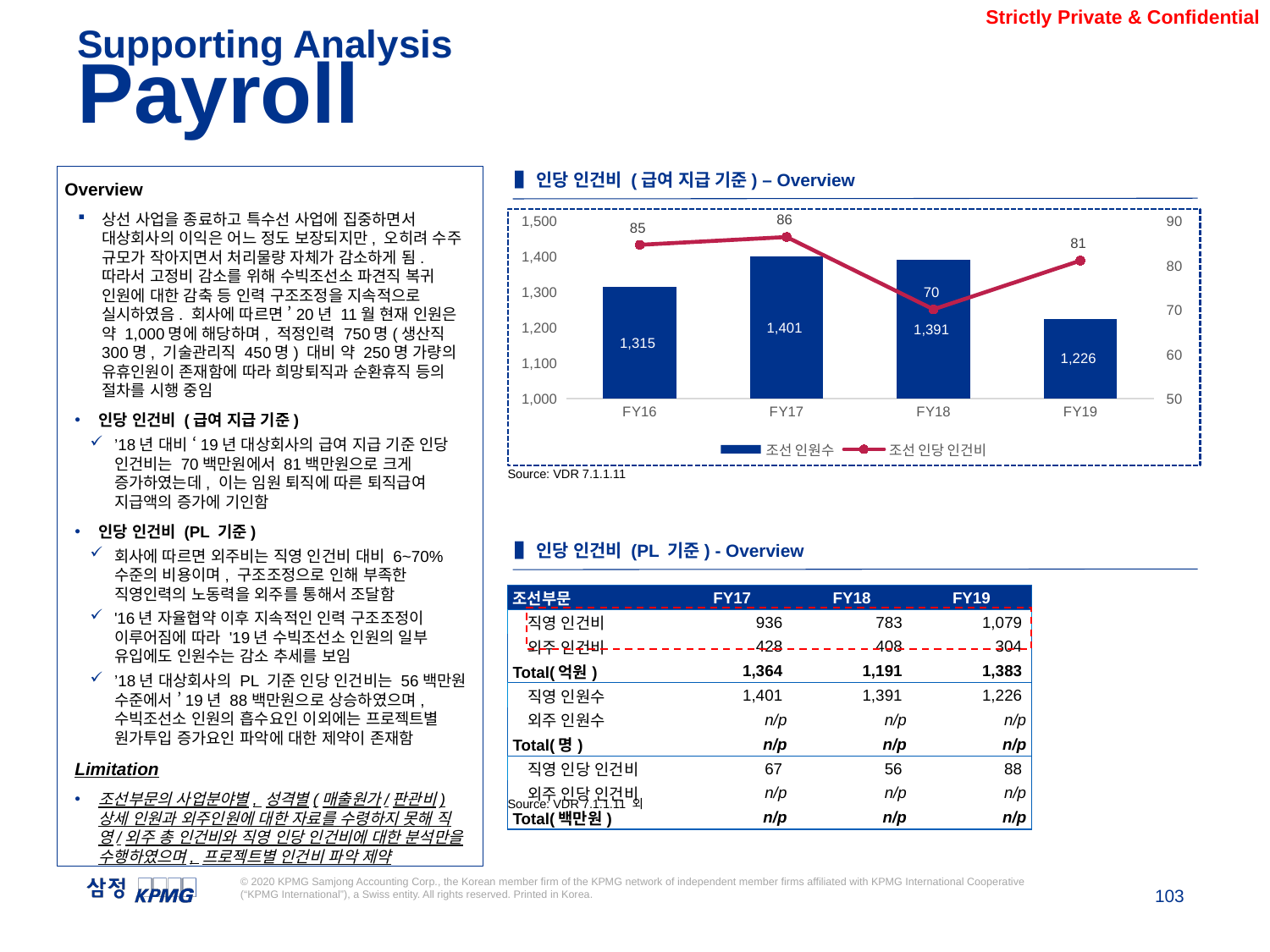

Supporting Analysis
Payroll
▌인당 인건비 (급여 지급 기준) – Overview

Overview
상선 사업을 종료하고 특수선 사업에 집중하면서 대상회사의 이익은 어느 정도 보장되지만, 오히려 수주 규모가 작아지면서 처리물량 자체가 감소하게 됨. 따라서 고정비 감소를 위해 수빅조선소 파견직 복귀 인원에 대한 감축 등 인력 구조조정을 지속적으로 실시하였음. 회사에 따르면 ’20년 11월 현재 인원은 약 1,000명에 해당하며, 적정인력 750명(생산직 300명, 기술관리직 450명) 대비 약 250명 가량의 유휴인원이 존재함에 따라 희망퇴직과 순환휴직 등의 절차를 시행 중임
인당 인건비 (급여 지급 기준)
’18년 대비 ‘19년 대상회사의 급여 지급 기준 인당 인건비는 70백만원에서 81백만원으로 크게 증가하였는데, 이는 임원 퇴직에 따른 퇴직급여 지급액의 증가에 기인함
인당 인건비 (PL 기준)
회사에 따르면 외주비는 직영 인건비 대비 6~70% 수준의 비용이며, 구조조정으로 인해 부족한 직영인력의 노동력을 외주를 통해서 조달함
'16년 자율협약 이후 지속적인 인력 구조조정이 이루어짐에 따라 '19년 수빅조선소 인원의 일부 유입에도 인원수는 감소 추세를 보임
’18년 대상회사의 PL 기준 인당 인건비는 56백만원 수준에서 ’19년 88백만원으로 상승하였으며, 수빅조선소 인원의 흡수요인 이외에는 프로젝트별 원가투입 증가요인 파악에 대한 제약이 존재함
Limitation
조선부문의 사업분야별, 성격별(매출원가/판관비) 상세 인원과 외주인원에 대한 자료를 수령하지 못해 직영/외주 총 인건비와 직영 인당 인건비에 대한 분석만을 수행하였으며, 프로젝트별 인건비 파악 제약

### Chart

| Category | 조선 인원수 | 조선 인당 인건비 |
|---|---|---|
| FY16 | 1314.6666666666365 | 84.7177063691703 |
| FY17 | 1401.4166666665612 | 86.47673922935776 |
| FY18 | 1390.6666666665697 | 70.13707859612187 |
| FY19 | 1225.5833333333676 | 81.15058263438952 |
Source: VDR 7.1.1.11
▌인당 인건비 (PL 기준) - Overview

| 조선부문 | FY17 | FY18 | FY19 |
| --- | --- | --- | --- |
| 직영 인건비 | 936 | 783 | 1,079 |
| 외주 인건비 | 428 | 408 | 304 |
| Total(억원) | 1,364 | 1,191 | 1,383 |
| 직영 인원수 | 1,401 | 1,391 | 1,226 |
| 외주 인원수 | n/p | n/p | n/p |
| Total(명) | n/p | n/p | n/p |
| 직영 인당 인건비 | 67 | 56 | 88 |
| 외주 인당 인건비 | n/p | n/p | n/p |
| Total(백만원) | n/p | n/p | n/p |

Source: VDR 7.1.1.11 외